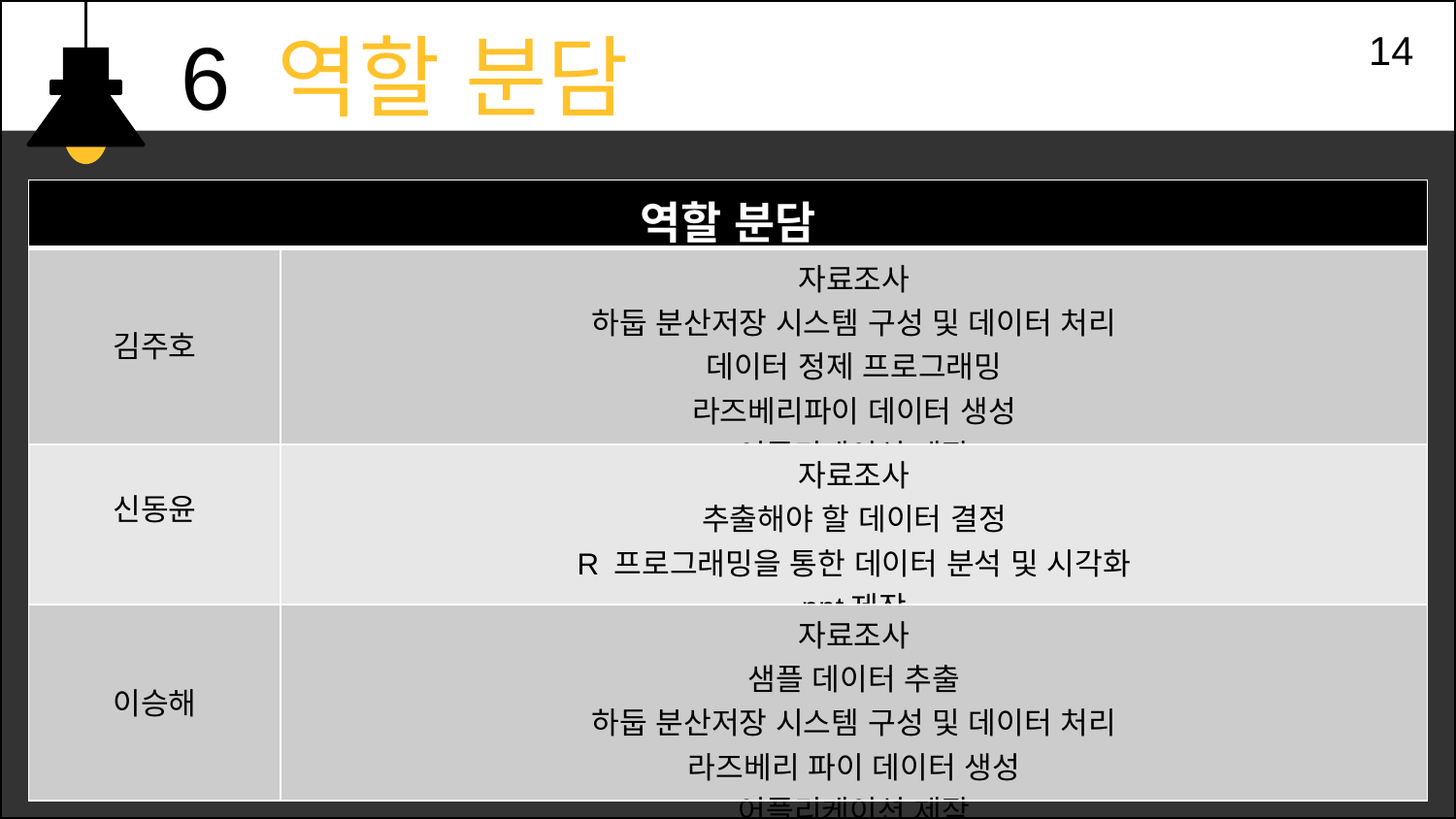

6 역할 분담
14
| 역할 분담 |  |
| --- | --- |
| 김주호 | 자료조사 하둡 분산저장 시스템 구성 및 데이터 처리 데이터 정제 프로그래밍 라즈베리파이 데이터 생성 어플리케이션 제작 |
| 신동윤 | 자료조사 추출해야 할 데이터 결정 R 프로그래밍을 통한 데이터 분석 및 시각화 ppt제작 |
| 이승해 | 자료조사 샘플 데이터 추출 하둡 분산저장 시스템 구성 및 데이터 처리 라즈베리 파이 데이터 생성 어플리케이션 제작 |